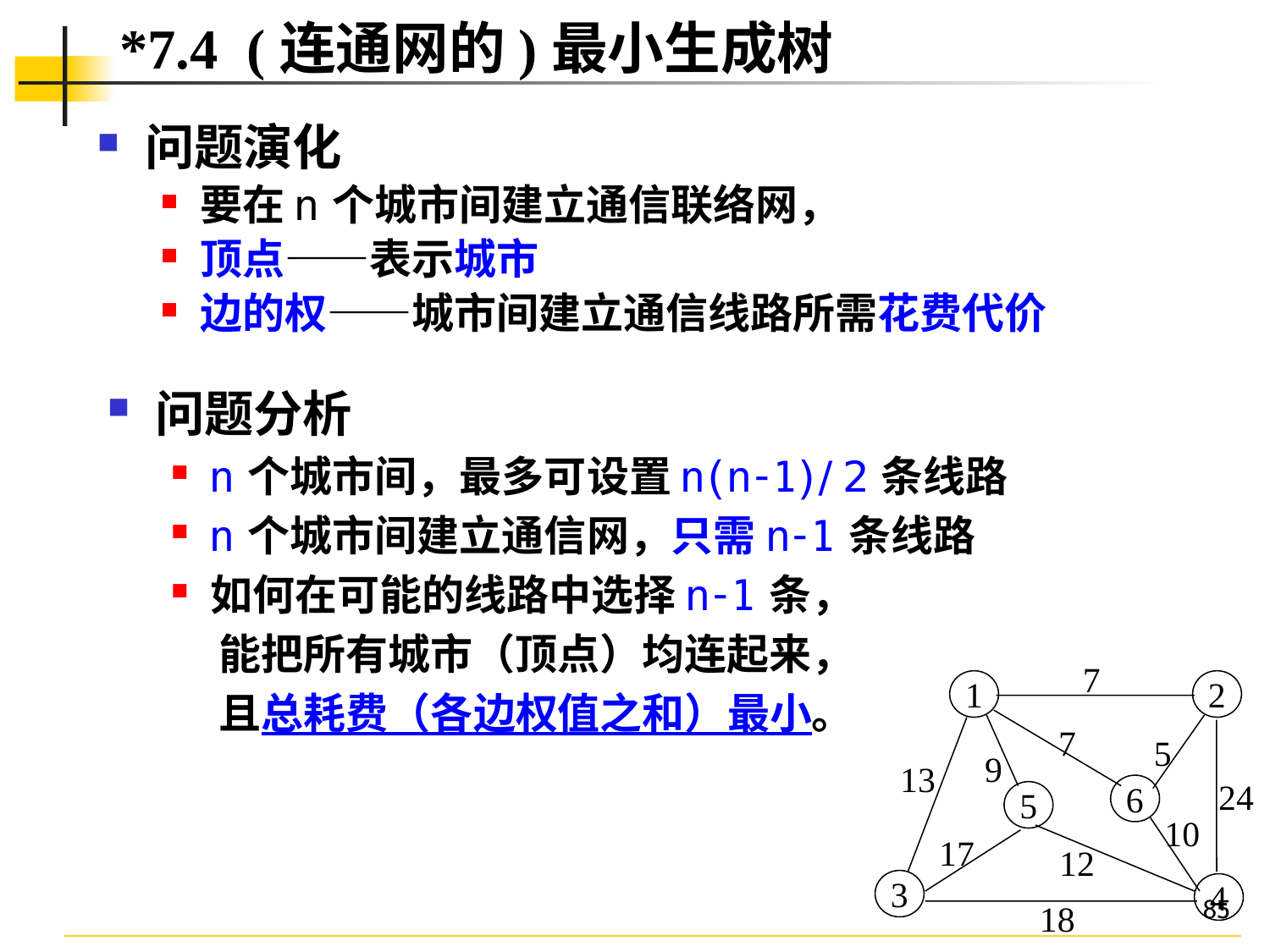

*7.4  (连通网的)最小生成树
问题演化
要在n个城市间建立通信联络网，
顶点——表示城市
边的权——城市间建立通信线路所需花费代价
问题分析
n个城市间，最多可设置n(n-1)/2条线路
n个城市间建立通信网，只需n-1条线路
如何在可能的线路中选择n-1条，
    能把所有城市（顶点）均连起来，
    且总耗费（各边权值之和）最小。
7
1
2

6
5

3
4

7
5
9
13
24
10
17
12
18
85